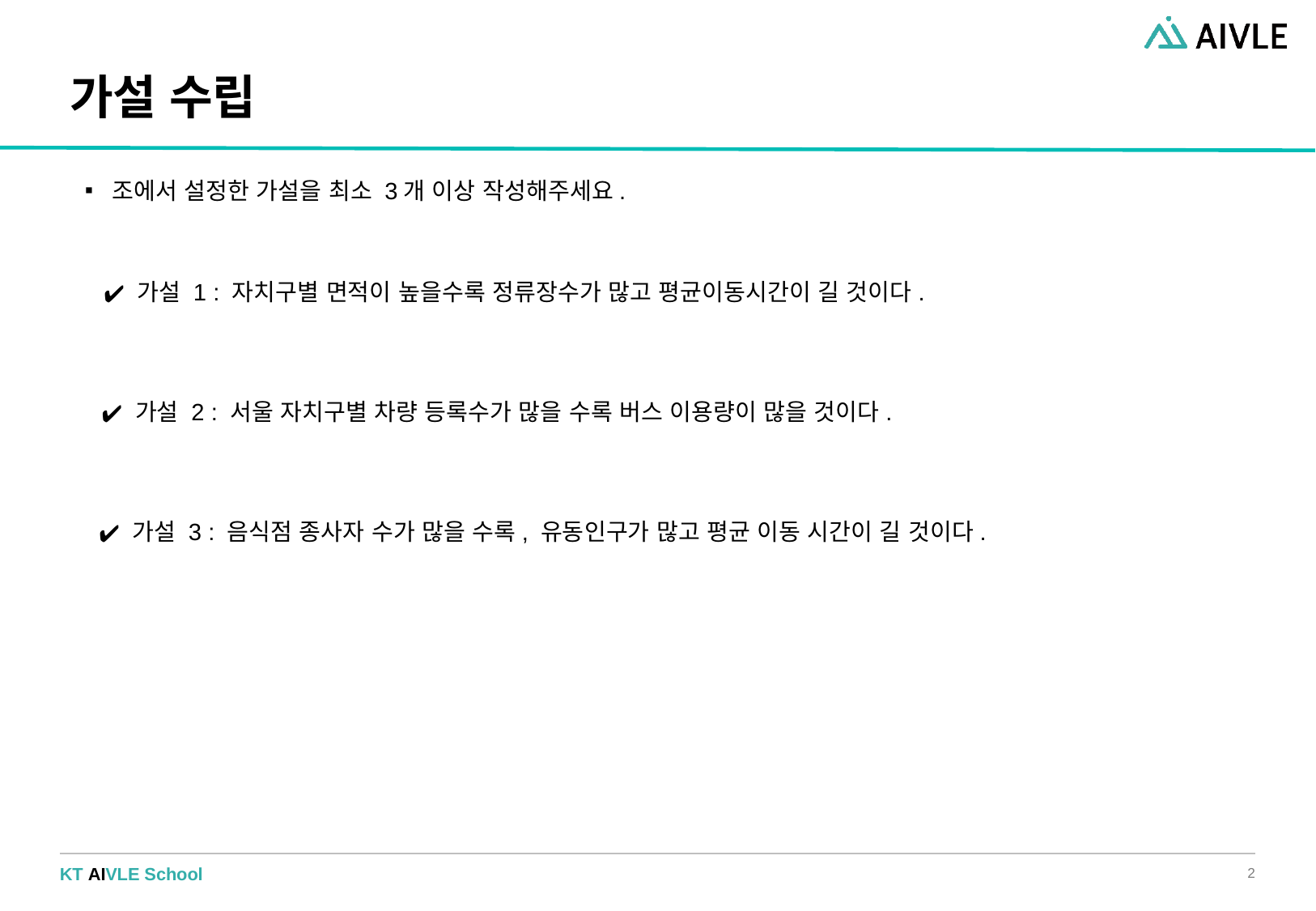

# 가설 수립
조에서 설정한 가설을 최소 3개 이상 작성해주세요.
가설 1 : 자치구별 면적이 높을수록 정류장수가 많고 평균이동시간이 길 것이다.

가설 2 : 서울 자치구별 차량 등록수가 많을 수록 버스 이용량이 많을 것이다.
가설 3 : 음식점 종사자 수가 많을 수록, 유동인구가 많고 평균 이동 시간이 길 것이다.